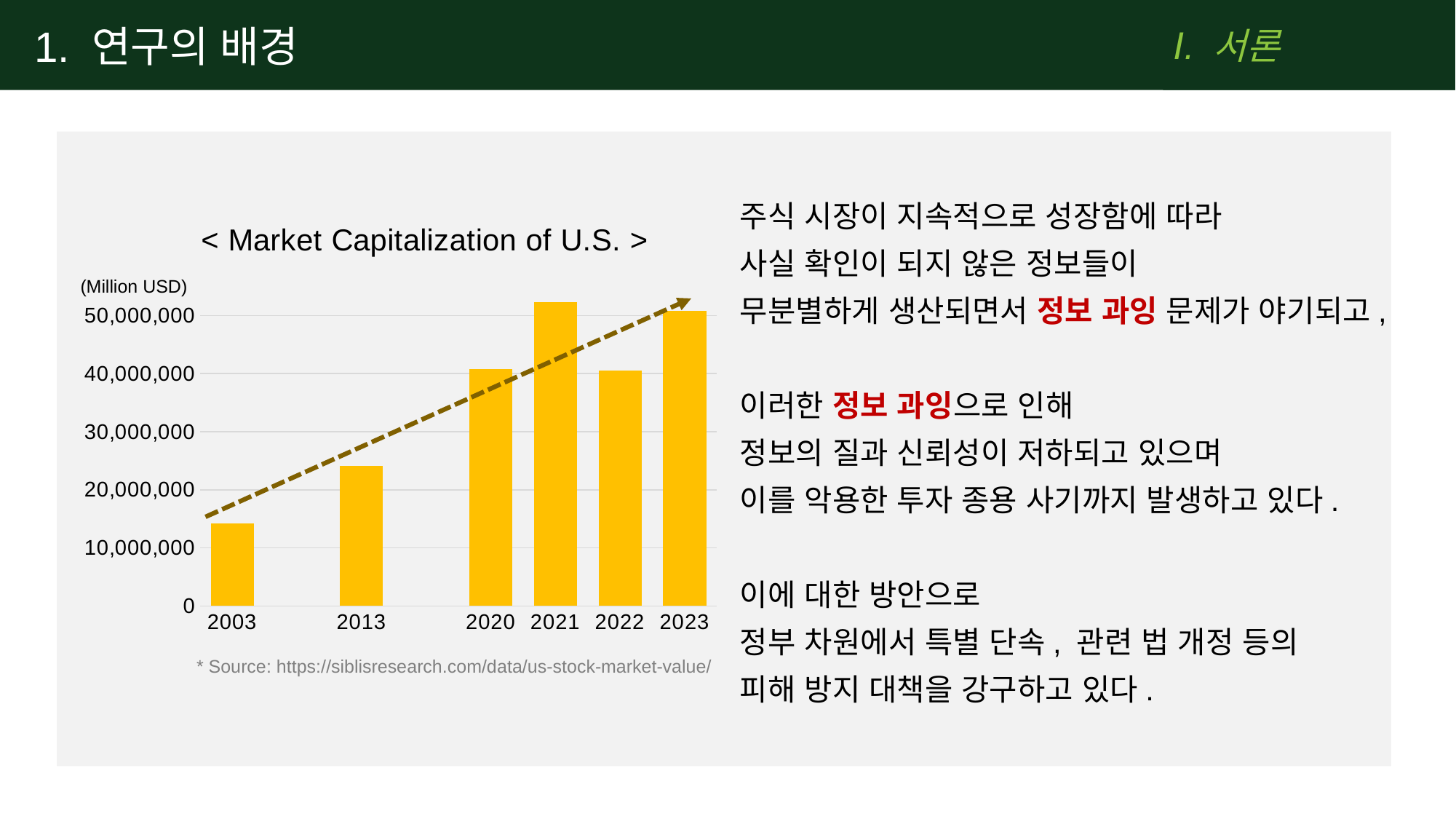

1. 연구의 배경
Ⅰ. 서론

주식 시장이 지속적으로 성장함에 따라
사실 확인이 되지 않은 정보들이
무분별하게 생산되면서 정보 과잉 문제가 야기되고,

이러한 정보 과잉으로 인해
정보의 질과 신뢰성이 저하되고 있으며
이를 악용한 투자 종용 사기까지 발생하고 있다.

이에 대한 방안으로
정부 차원에서 특별 단속, 관련 법 개정 등의
피해 방지 대책을 강구하고 있다.

### Chart: < Market Capitalization of U.S. >

| Category | 계열 1 |
|---|---|
| 2003 | 14177207.6 |
|  | None |
| 2013 | 24041484.6 |
|  | None |
| 2020 | 40736558.2 |
| 2021 | 52263018.2 |
| 2022 | 40511838.8 |
| 2023 | 50781697.5 |
(Million USD)
* Source: https://siblisresearch.com/data/us-stock-market-value/